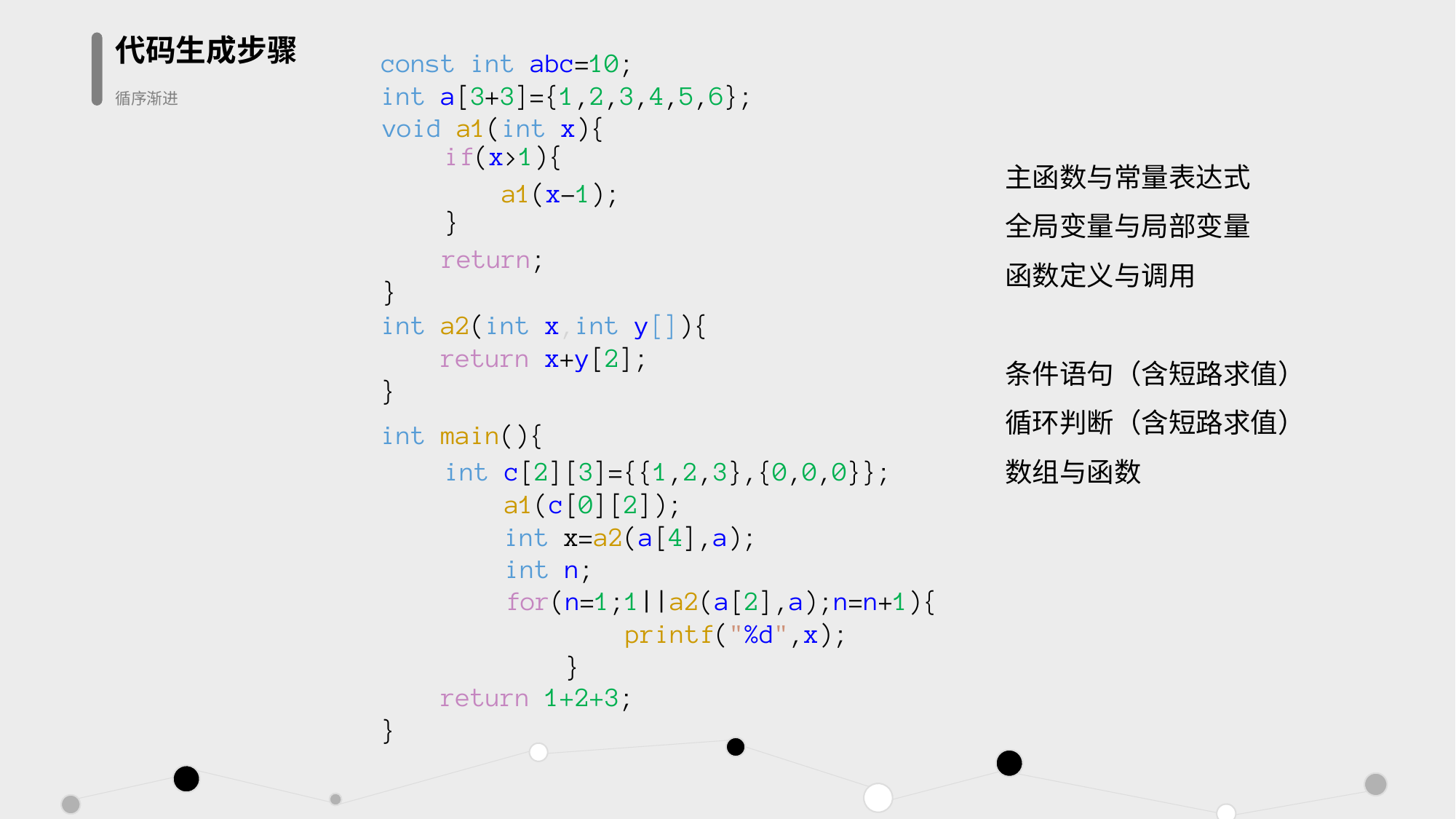

代码生成步骤

const int abc=10;

int a[3+3]={1,2,3,4,5,6};

int a2(int x,int y[]){
    return x+y[2];
}
循序渐进
void a1(int x){

        a1(x-1);

    return;
}

if(x>1){

}
主函数与常量表达式
全局变量与局部变量
函数定义与调用

条件语句（含短路求值）
循环判断（含短路求值）
数组与函数

int main(){

    return 1+2+3;
}
int c[2][3]={{1,2,3},{0,0,0}};
    a1(c[0][2]);
    int x=a2(a[4],a);

int n;
for(n=1;1||a2(a[2],a);n=n+1){
        printf("%d",x);
    }